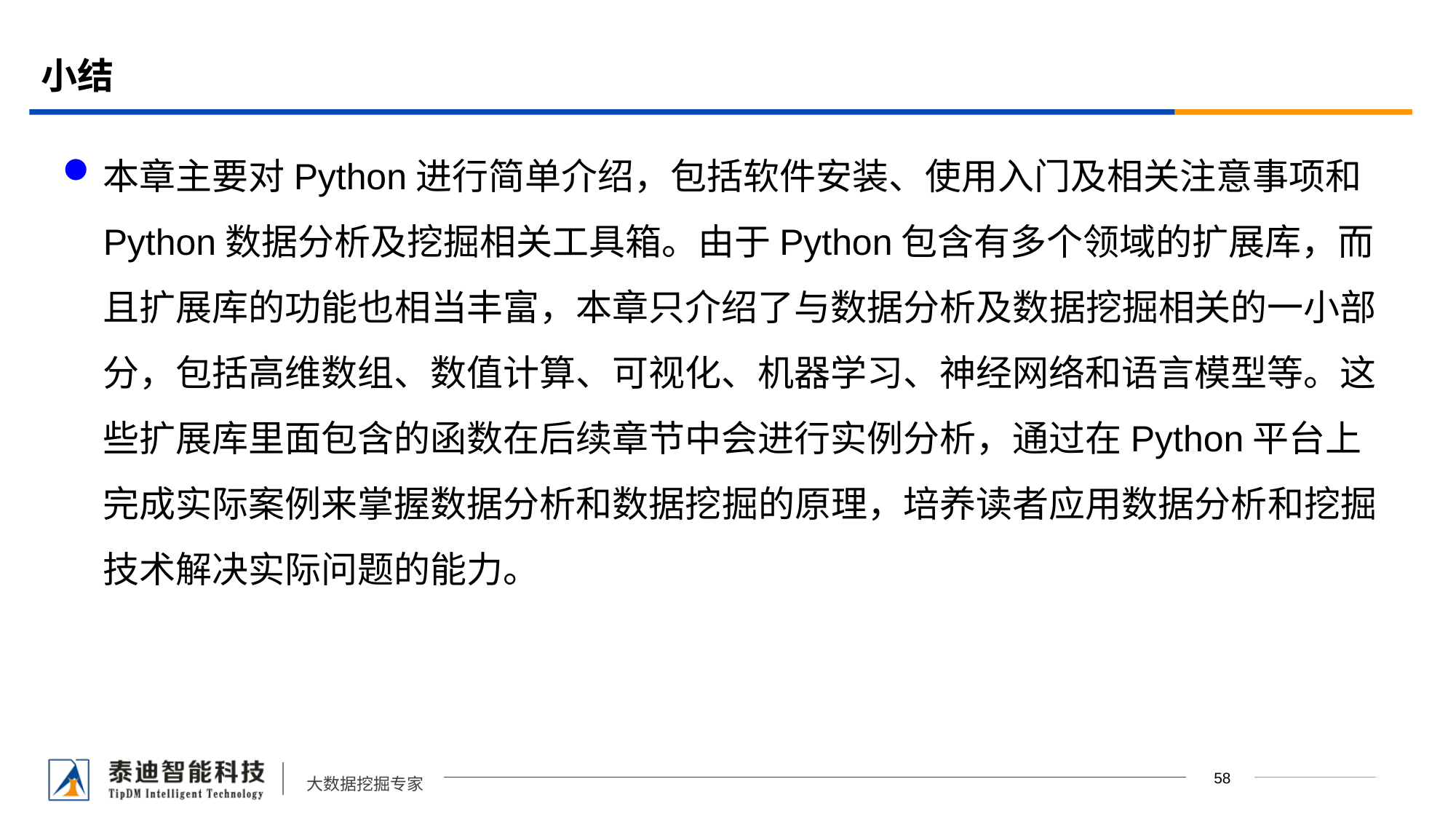

# 小结
本章主要对Python进行简单介绍，包括软件安装、使用入门及相关注意事项和Python数据分析及挖掘相关工具箱。由于Python包含有多个领域的扩展库，而且扩展库的功能也相当丰富，本章只介绍了与数据分析及数据挖掘相关的一小部分，包括高维数组、数值计算、可视化、机器学习、神经网络和语言模型等。这些扩展库里面包含的函数在后续章节中会进行实例分析，通过在Python平台上完成实际案例来掌握数据分析和数据挖掘的原理，培养读者应用数据分析和挖掘技术解决实际问题的能力。